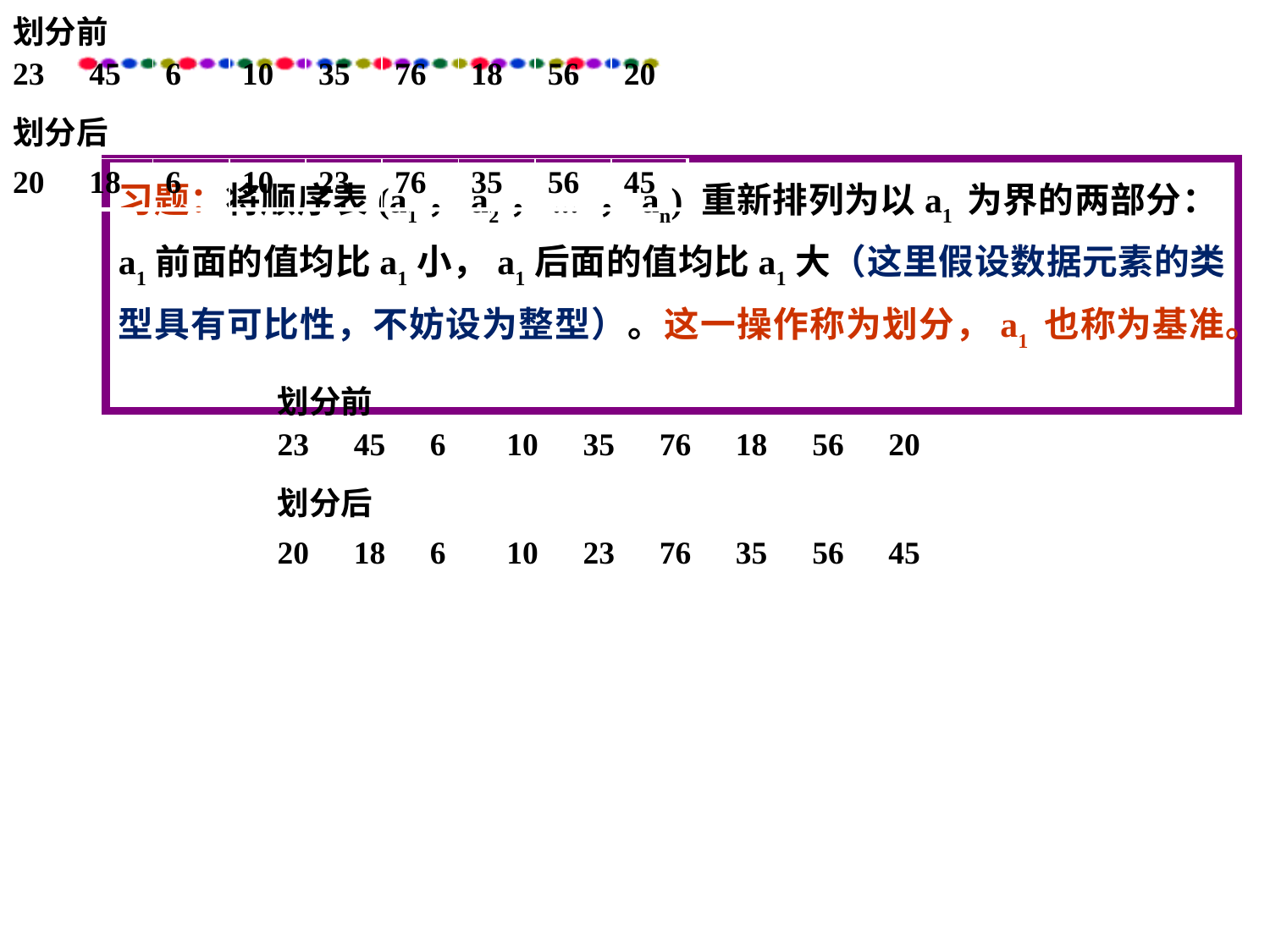

| 划分前 |  |  |  |  |  |  |  |  |
| --- | --- | --- | --- | --- | --- | --- | --- | --- |
| 23 | 45 | 6 | 10 | 35 | 76 | 18 | 56 | 20 |
| 划分后 |  |  |  |  |  |  |  |  |
| 20 | 18 | 6 | 10 | 23 | 76 | 35 | 56 | 45 |
划分前
23
45
6
10
35
76
18
56
20
划分后
20
18
6
10
23
76
35
56
45
习题：将顺序表(a1，a2，... ，an) 重新排列为以a1 为界的两部分：a1前面的值均比a1小，a1后面的值均比a1大（这里假设数据元素的类型具有可比性，不妨设为整型）。这一操作称为划分，a1 也称为基准。
| 划分前 |  |  |  |  |  |  |  |  |
| --- | --- | --- | --- | --- | --- | --- | --- | --- |
| 23 | 45 | 6 | 10 | 35 | 76 | 18 | 56 | 20 |
| 划分后 |  |  |  |  |  |  |  |  |
| 20 | 18 | 6 | 10 | 23 | 76 | 35 | 56 | 45 |